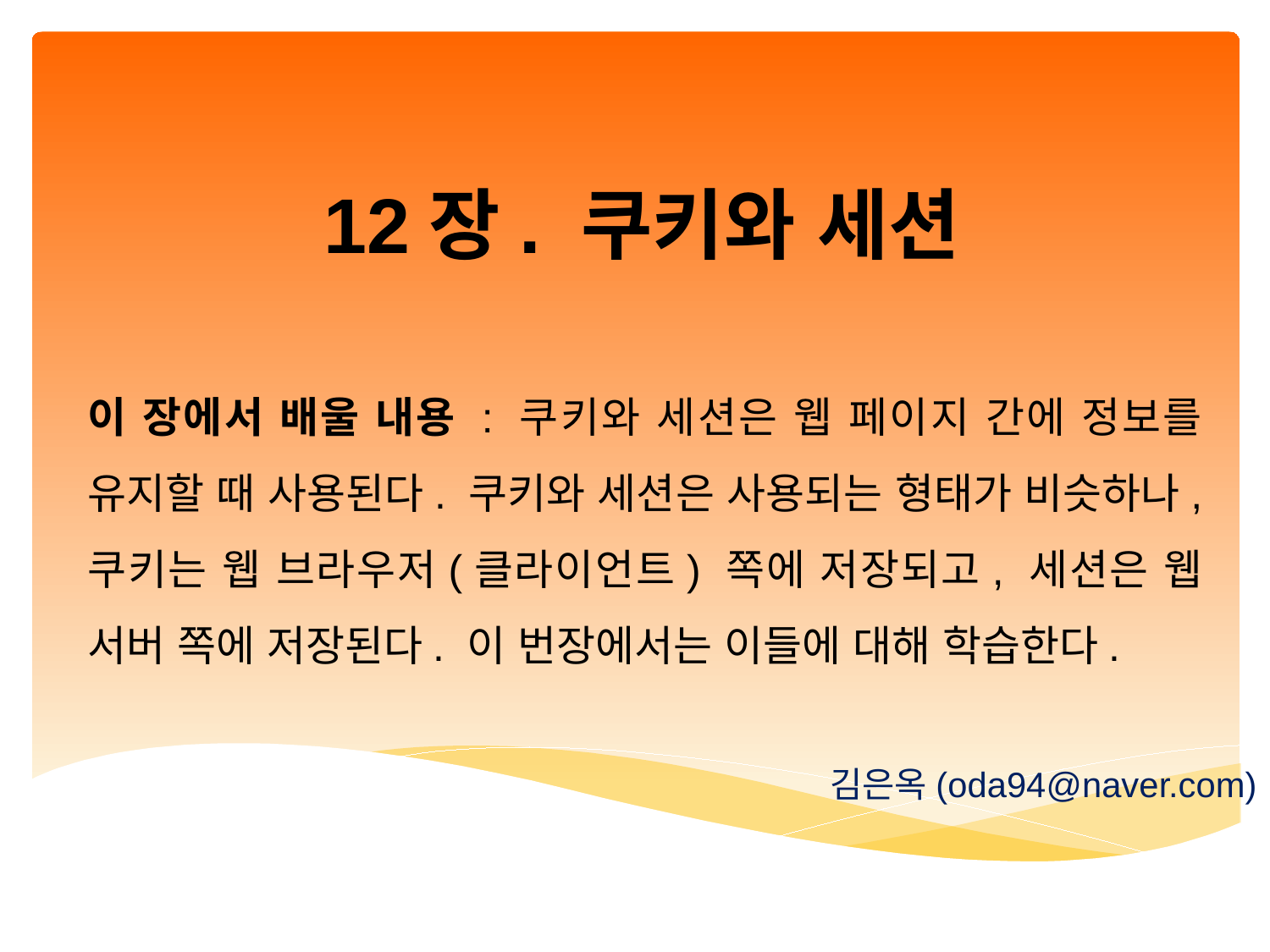

# 12장. 쿠키와 세션
이 장에서 배울 내용 : 쿠키와 세션은 웹 페이지 간에 정보를 유지할 때 사용된다. 쿠키와 세션은 사용되는 형태가 비슷하나, 쿠키는 웹 브라우저(클라이언트) 쪽에 저장되고, 세션은 웹 서버 쪽에 저장된다. 이 번장에서는 이들에 대해 학습한다.
김은옥(oda94@naver.com)